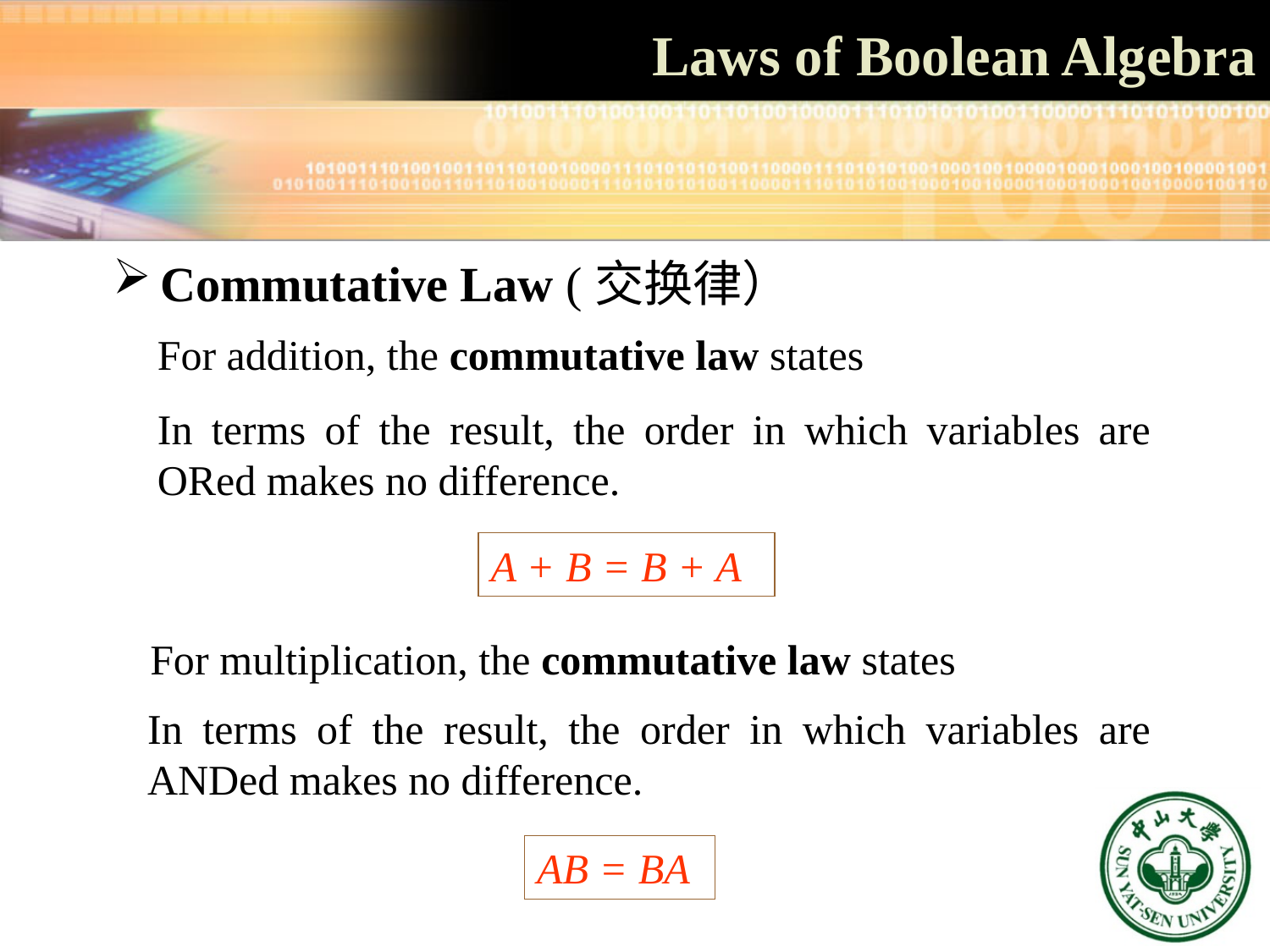

Laws of Boolean Algebra
Commutative Law (交换律）
For addition, the commutative law states
In terms of the result, the order in which variables are ORed makes no difference.
A + B = B + A
For multiplication, the commutative law states
In terms of the result, the order in which variables are ANDed makes no difference.
AB = BA